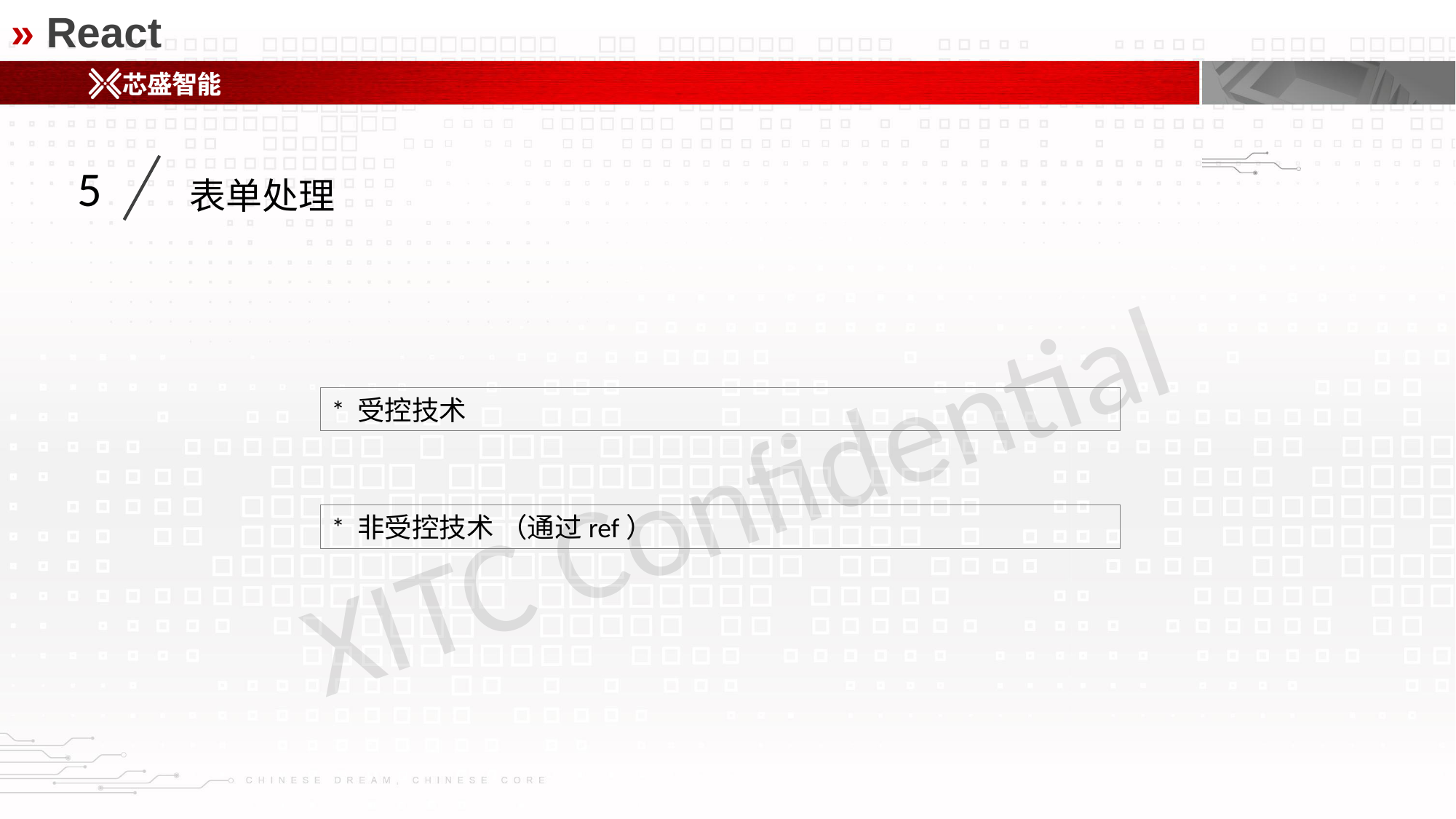

» React
5
表单处理
* 受控技术
* 非受控技术 （通过ref）